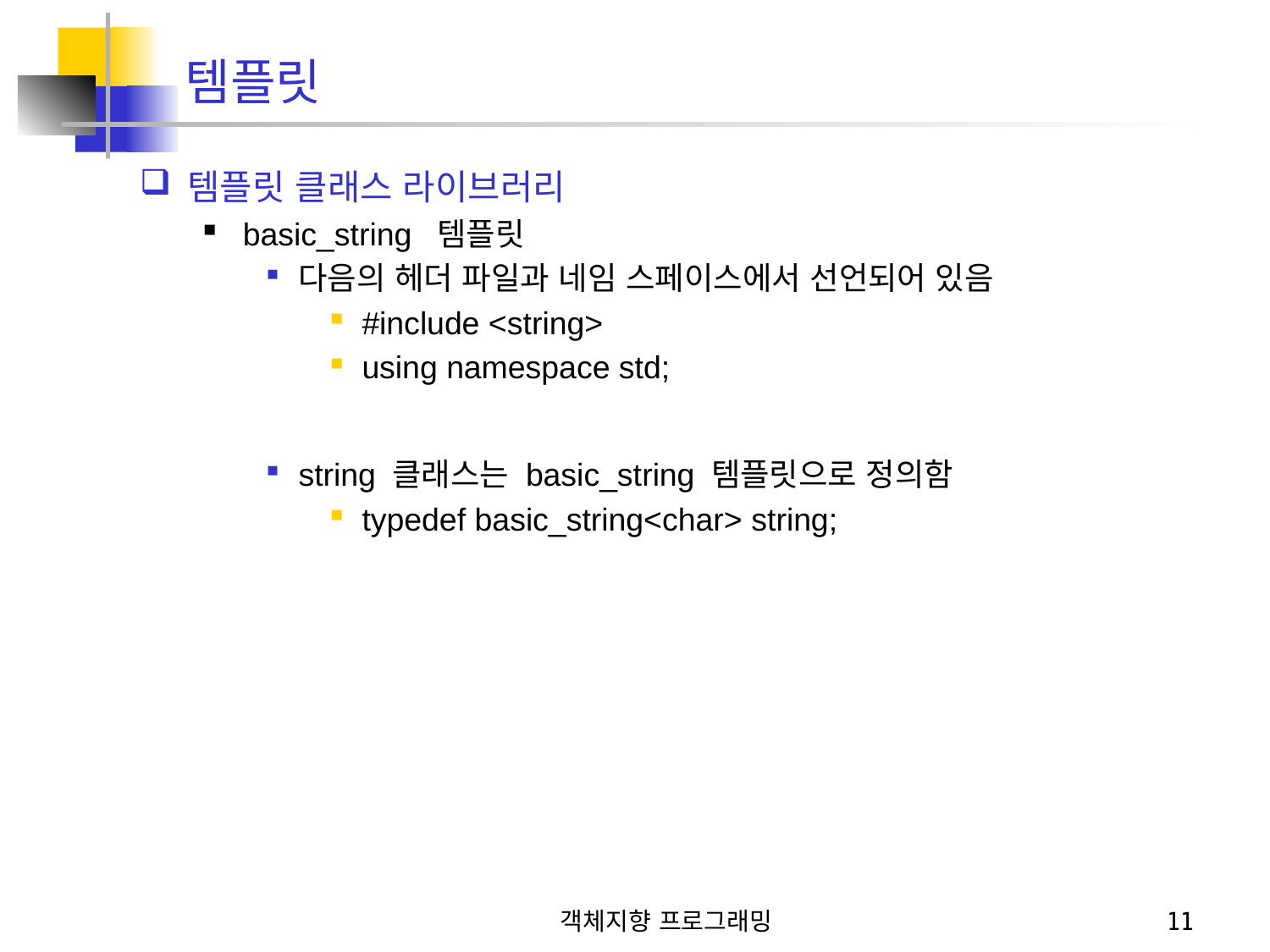

템플릿 클래스 라이브러리
basic_string  템플릿
다음의 헤더 파일과 네임 스페이스에서 선언되어 있음
#include <string>
using namespace std;

string 클래스는 basic_string 템플릿으로 정의함
typedef basic_string<char> string;
템플릿
객체지향 프로그래밍
11